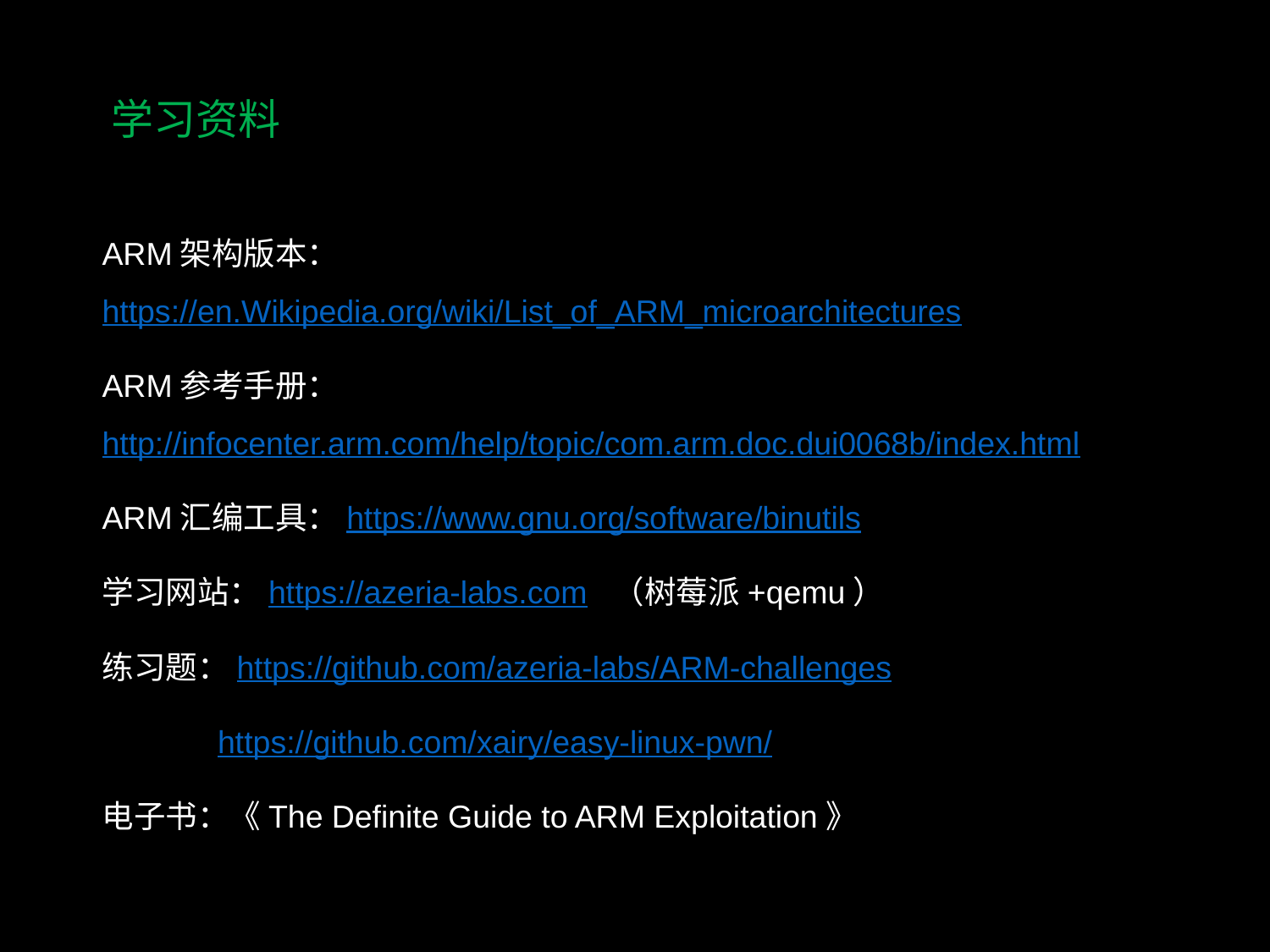

学习资料
ARM架构版本：https://en.Wikipedia.org/wiki/List_of_ARM_microarchitectures
ARM参考手册：http://infocenter.arm.com/help/topic/com.arm.doc.dui0068b/index.html
ARM汇编工具：https://www.gnu.org/software/binutils
学习网站：https://azeria-labs.com  （树莓派+qemu）
练习题：https://github.com/azeria-labs/ARM-challenges
             https://github.com/xairy/easy-linux-pwn/
电子书：《The Definite Guide to ARM Exploitation》